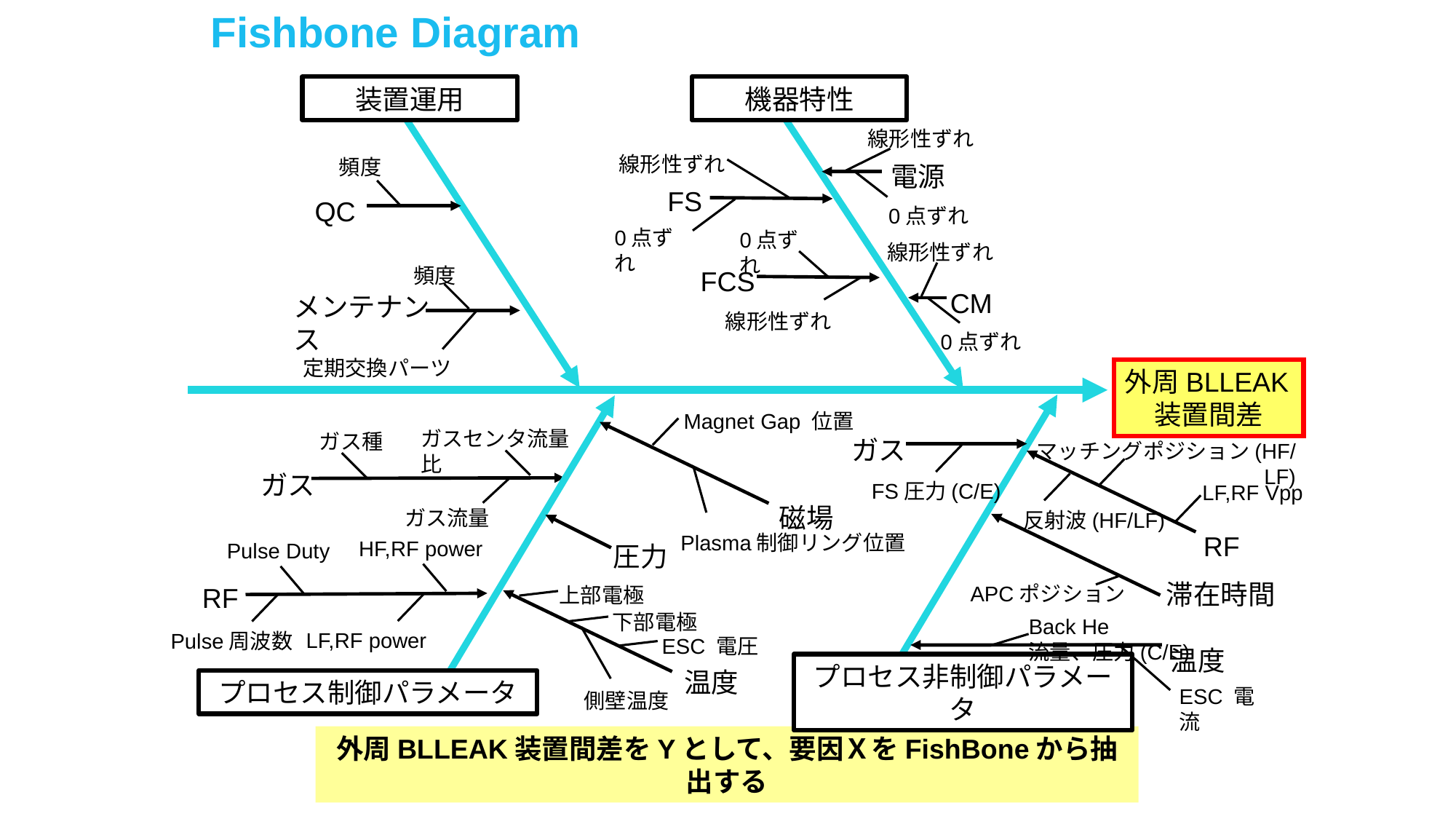

Fishbone Diagram
装置運用
機器特性
線形性ずれ
線形性ずれ
頻度
電源
FS
QC
0点ずれ
0点ずれ
0点ずれ
線形性ずれ
頻度
FCS
CM
メンテナンス
線形性ずれ
0点ずれ
定期交換パーツ
外周BLLEAK装置間差
Magnet Gap 位置
ガスセンタ流量比
ガス種
ガス
マッチングポジション(HF/LF)
ガス
FS圧力(C/E)
LF,RF Vpp
磁場
ガス流量
反射波(HF/LF)
RF
Plasma制御リング位置
HF,RF power
Pulse Duty
圧力
滞在時間
APCポジション
RF
上部電極
下部電極
Back He 流量、圧力(C/E)
LF,RF power
Pulse周波数
ESC 電圧
温度
温度
プロセス制御パラメータ
プロセス非制御パラメータ
ESC 電流
側壁温度
外周BLLEAK装置間差をYとして、要因ＸをFishBoneから抽出する